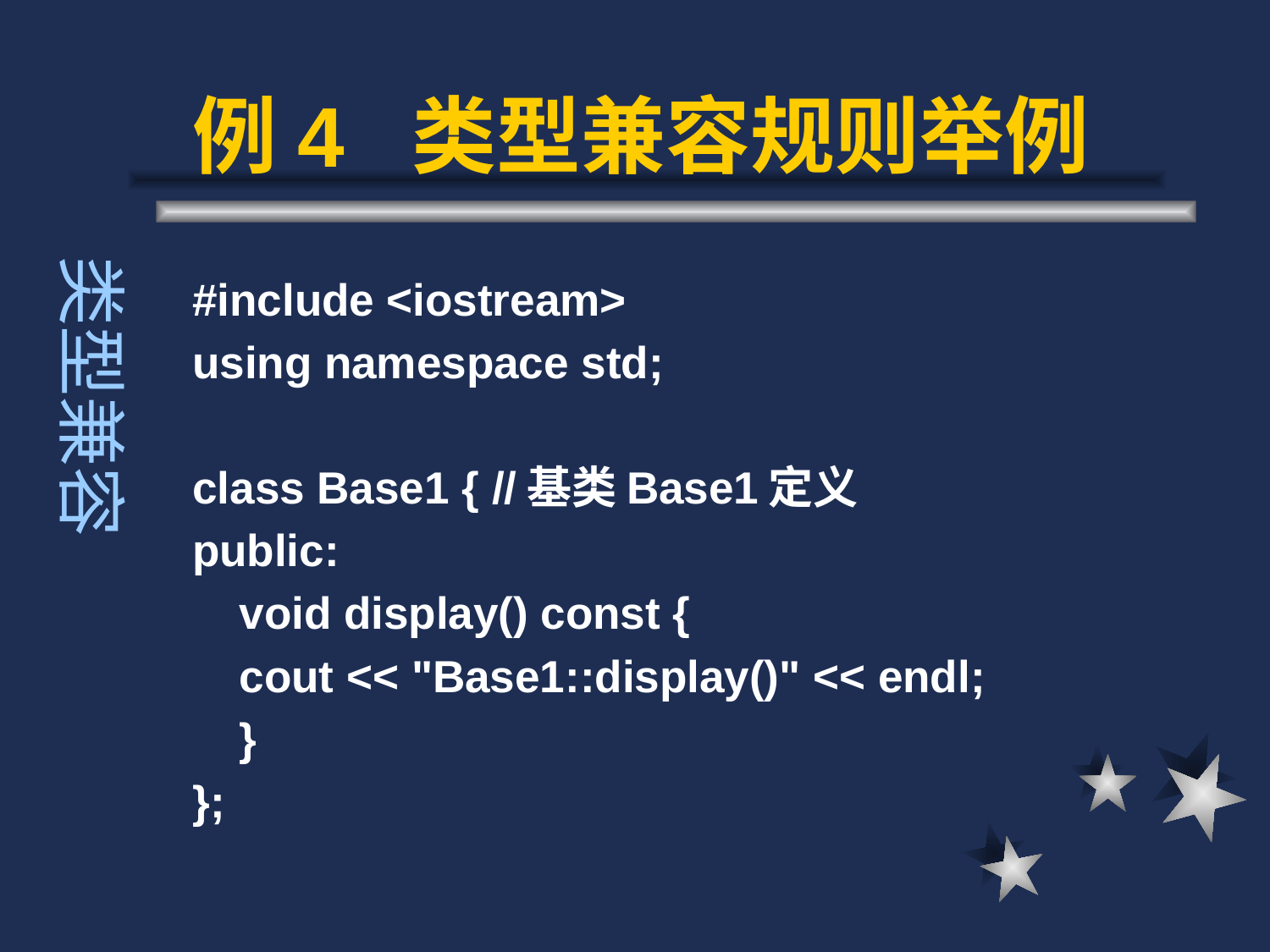

# 例4  类型兼容规则举例
类型兼容
#include <iostream>
using namespace std;

class Base1 { //基类Base1定义
public:
	void display() const {
		cout << "Base1::display()" << endl;
	}
};
25